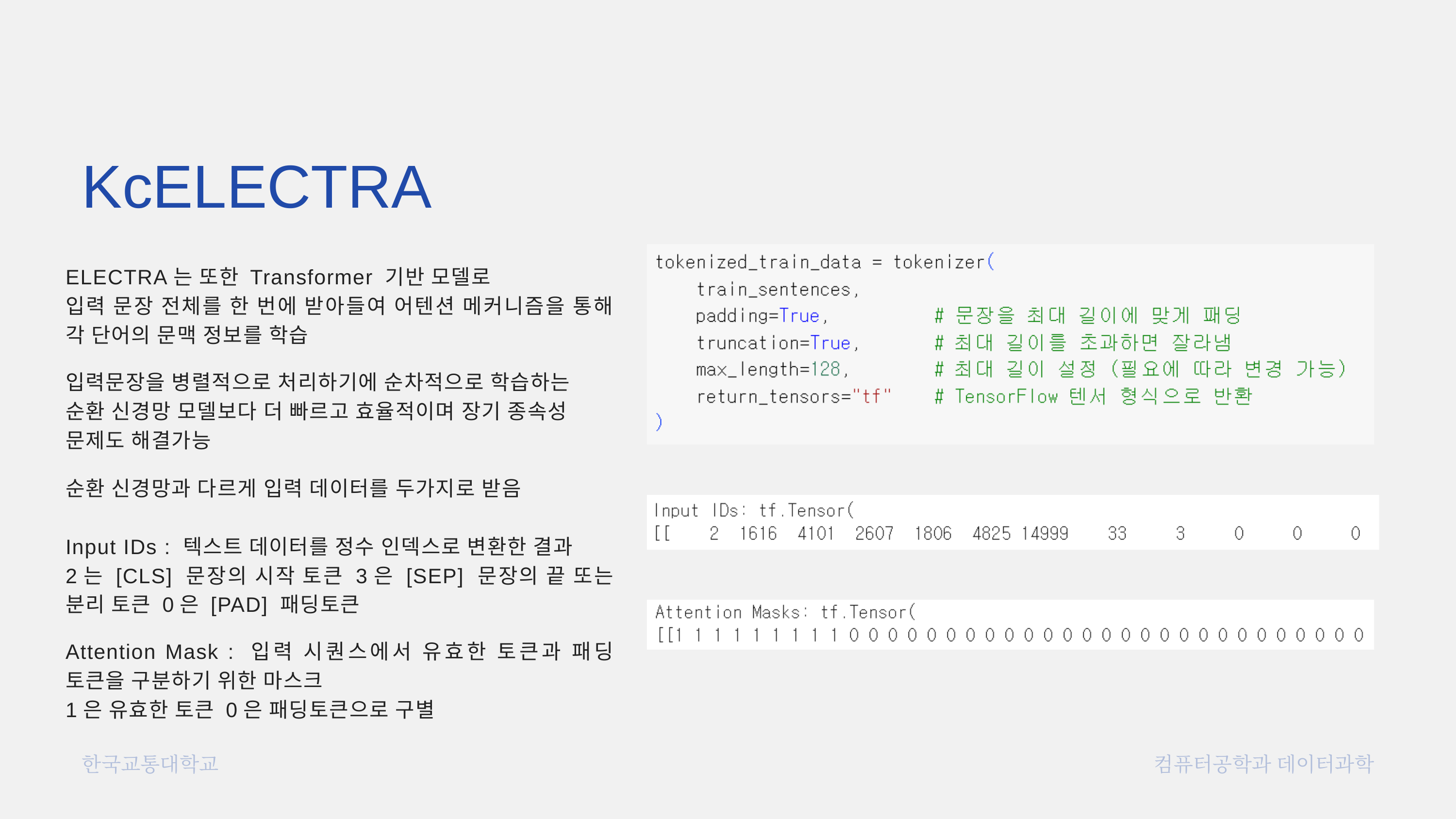

KcELECTRA

ELECTRA는 또한 Transformer 기반 모델로
입력 문장 전체를 한 번에 받아들여 어텐션 메커니즘을 통해 각 단어의 문맥 정보를 학습
입력문장을 병렬적으로 처리하기에 순차적으로 학습하는
순환 신경망 모델보다 더 빠르고 효율적이며 장기 종속성
문제도 해결가능
순환 신경망과 다르게 입력 데이터를 두가지로 받음

Input IDs : 텍스트 데이터를 정수 인덱스로 변환한 결과
2는 [CLS] 문장의 시작 토큰 3은 [SEP] 문장의 끝 또는 분리 토큰 0은 [PAD] 패딩토큰

Attention Mask : 입력 시퀀스에서 유효한 토큰과 패딩 토큰을 구분하기 위한 마스크
1은 유효한 토큰 0은 패딩토큰으로 구별
한국교통대학교
컴퓨터공학과 데이터과학